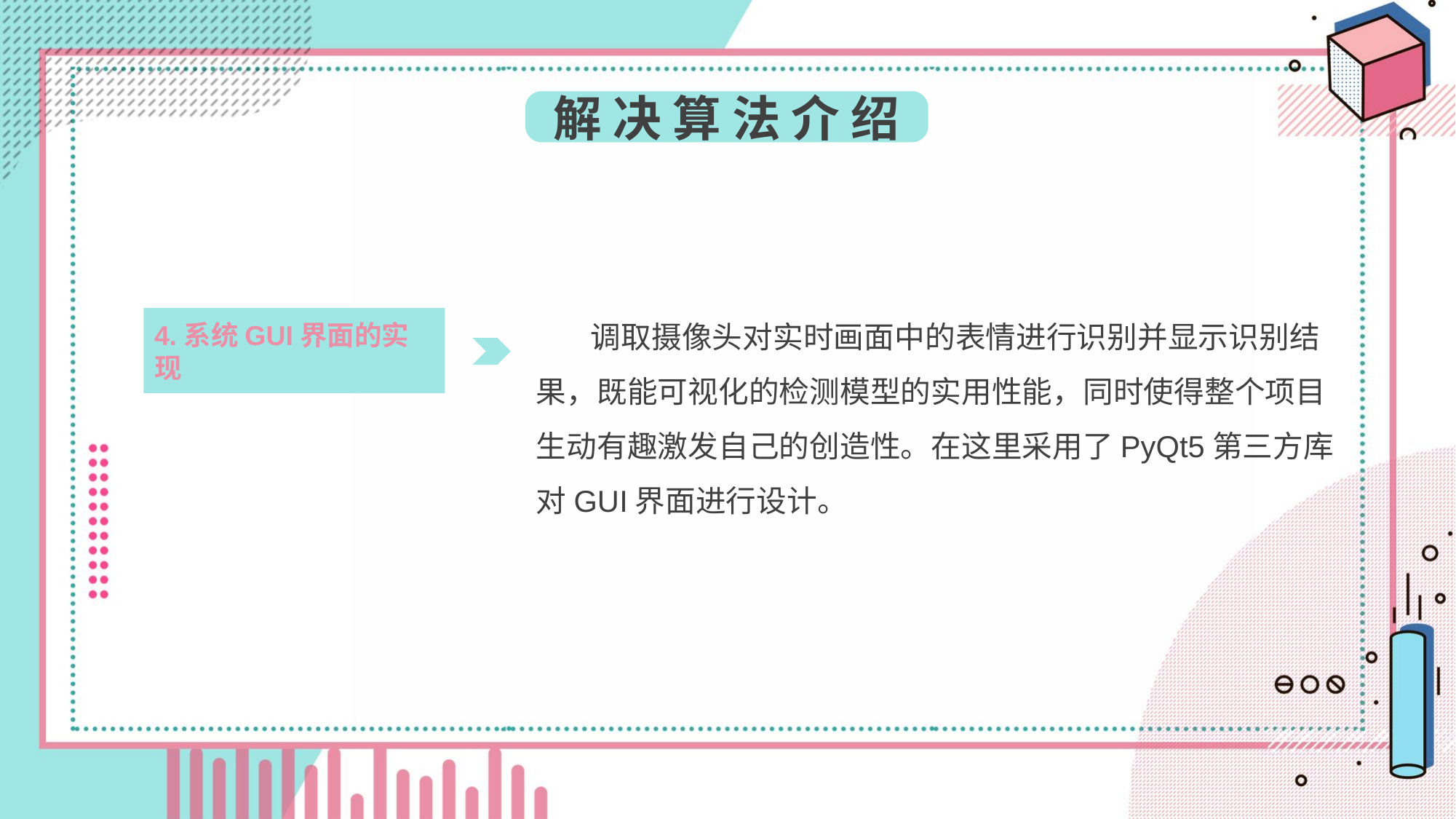

解 决 算 法 介 绍
调取摄像头对实时画面中的表情进行识别并显示识别结果，既能可视化的检测模型的实用性能，同时使得整个项目生动有趣激发自己的创造性。在这里采用了PyQt5第三方库对GUI界面进行设计。
4.系统GUI界面的实现